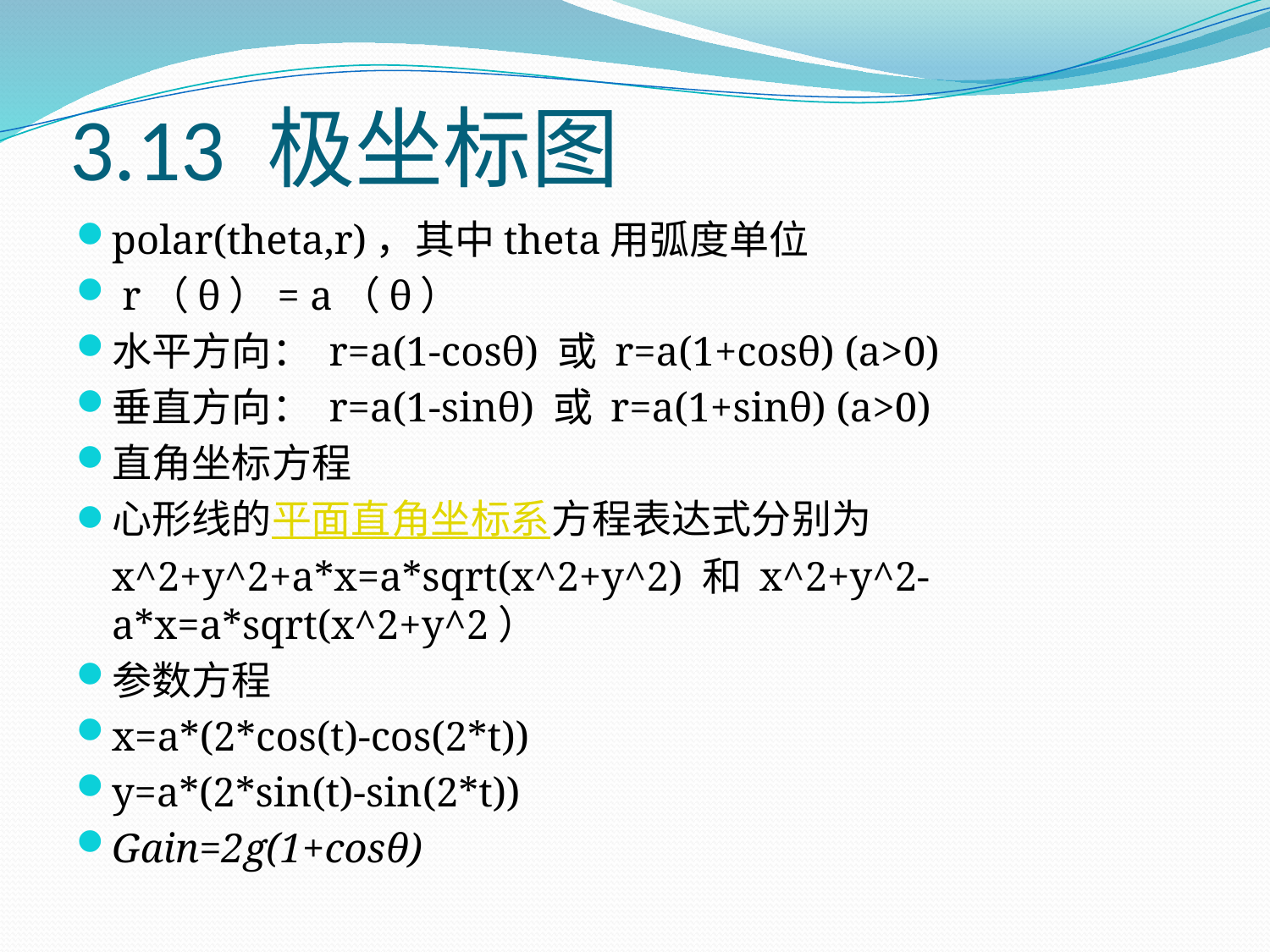

# 3.13 极坐标图
polar(theta,r)，其中theta用弧度单位
 r（θ）= a（θ）
水平方向： r=a(1-cosθ) 或 r=a(1+cosθ) (a>0)
垂直方向： r=a(1-sinθ) 或 r=a(1+sinθ) (a>0)
直角坐标方程
心形线的平面直角坐标系方程表达式分别为 x^2+y^2+a*x=a*sqrt(x^2+y^2) 和 x^2+y^2-a*x=a*sqrt(x^2+y^2）
参数方程
x=a*(2*cos(t)-cos(2*t))
y=a*(2*sin(t)-sin(2*t))
Gain=2g(1+cosθ)